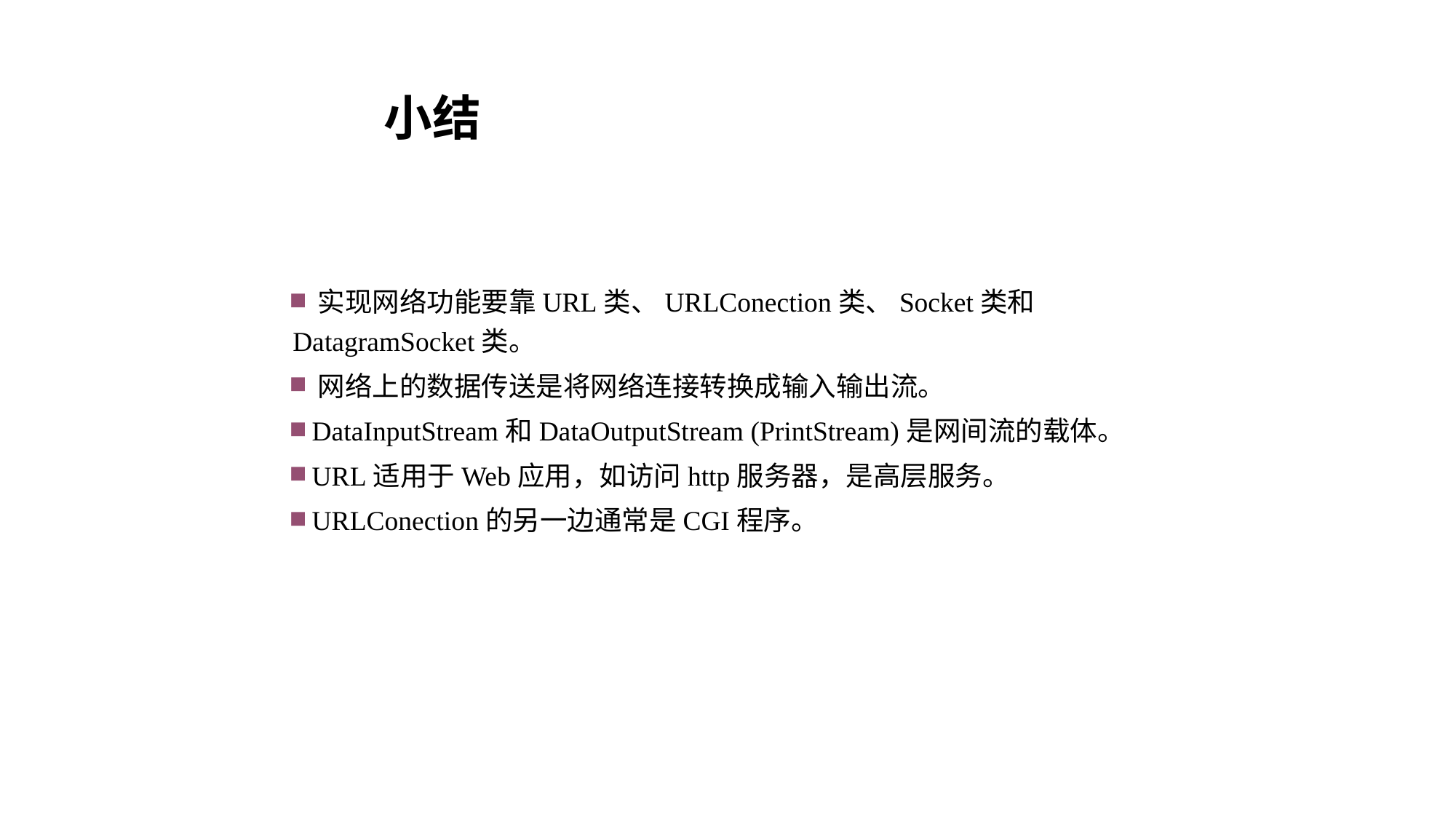

小结
 实现网络功能要靠URL类、URLConection类、Socket类和DatagramSocket类。
 网络上的数据传送是将网络连接转换成输入输出流。
 DataInputStream和DataOutputStream (PrintStream)是网间流的载体。
 URL适用于Web应用，如访问http服务器，是高层服务。
 URLConection的另一边通常是CGI程序。